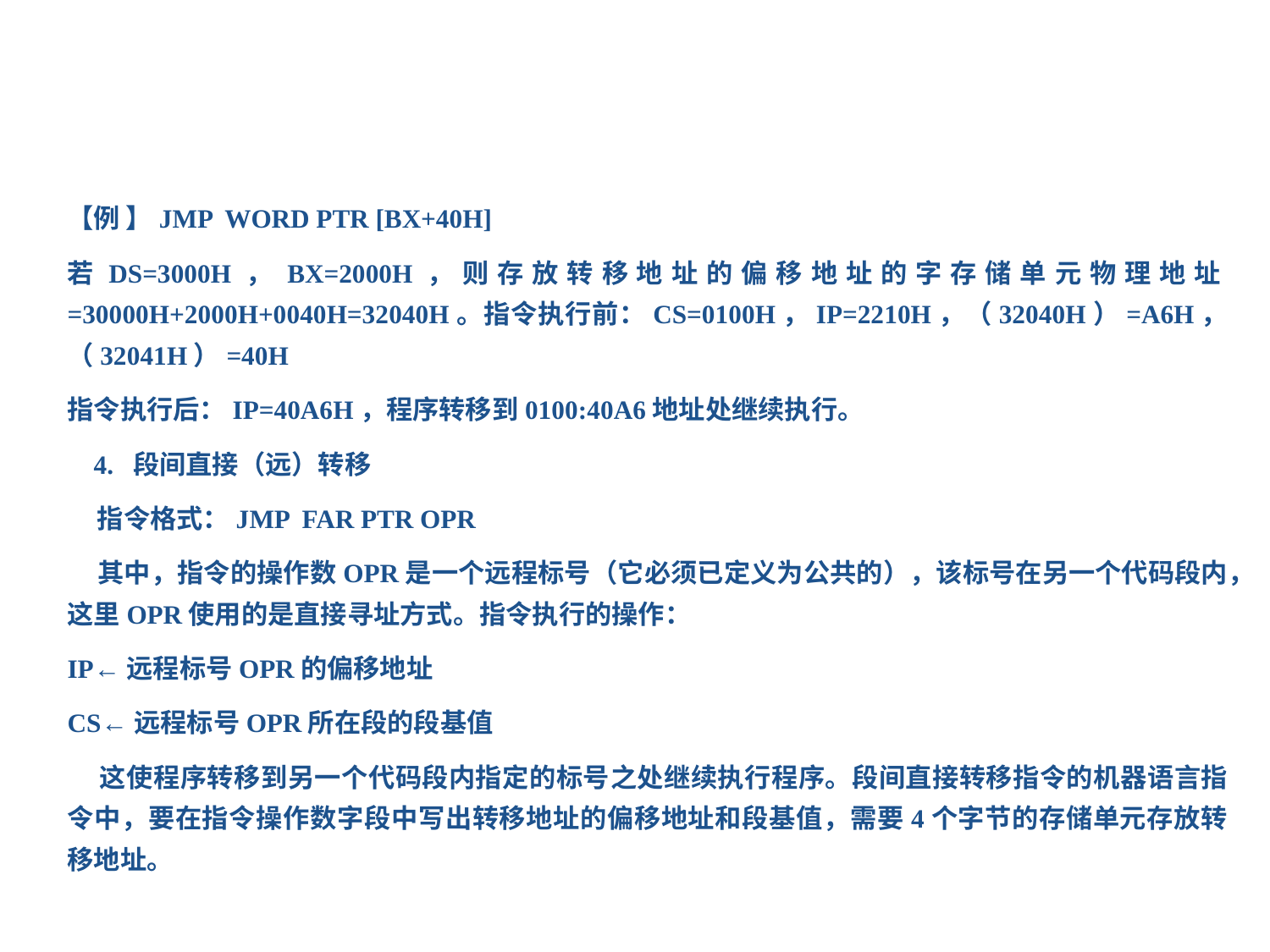

【例 】JMP  WORD PTR [BX+40H]
若DS=3000H，BX=2000H，则存放转移地址的偏移地址的字存储单元物理地址=30000H+2000H+0040H=32040H。指令执行前：CS=0100H，IP=2210H，（32040H）=A6H，（32041H）=40H
指令执行后：IP=40A6H，程序转移到0100:40A6地址处继续执行。
    4.  段间直接（远）转移
    指令格式：JMP  FAR PTR OPR
    其中，指令的操作数OPR是一个远程标号（它必须已定义为公共的），该标号在另一个代码段内，这里OPR使用的是直接寻址方式。指令执行的操作：
IP←远程标号OPR的偏移地址
CS←远程标号OPR所在段的段基值
    这使程序转移到另一个代码段内指定的标号之处继续执行程序。段间直接转移指令的机器语言指令中，要在指令操作数字段中写出转移地址的偏移地址和段基值，需要4个字节的存储单元存放转移地址。